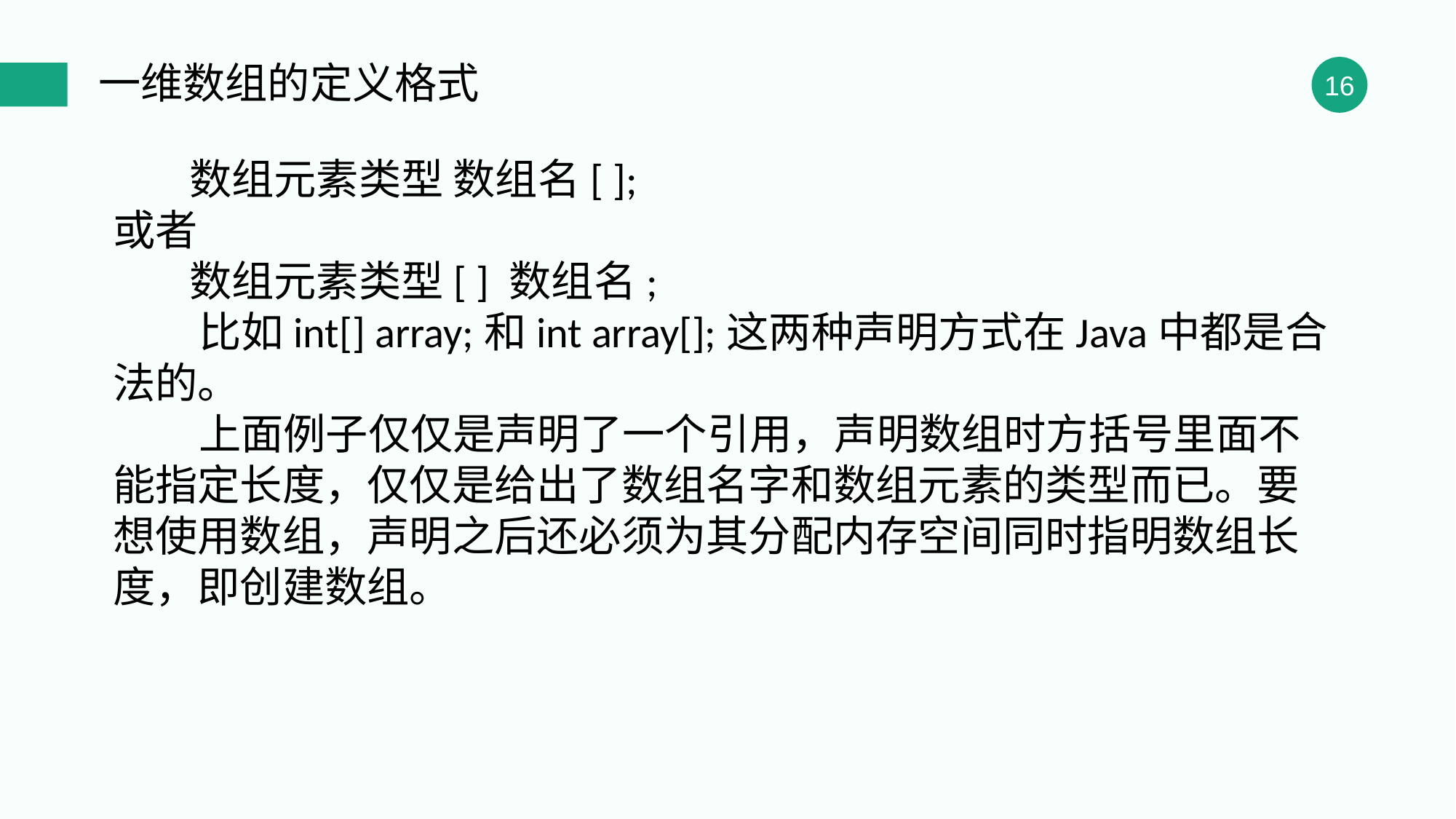

一维数组的定义格式
       数组元素类型 数组名[ ];
或者
       数组元素类型[ ] 数组名;
        比如int[] array;和int array[];这两种声明方式在Java中都是合法的。
        上面例子仅仅是声明了一个引用，声明数组时方括号里面不能指定长度，仅仅是给出了数组名字和数组元素的类型而已。要想使用数组，声明之后还必须为其分配内存空间同时指明数组长度，即创建数组。